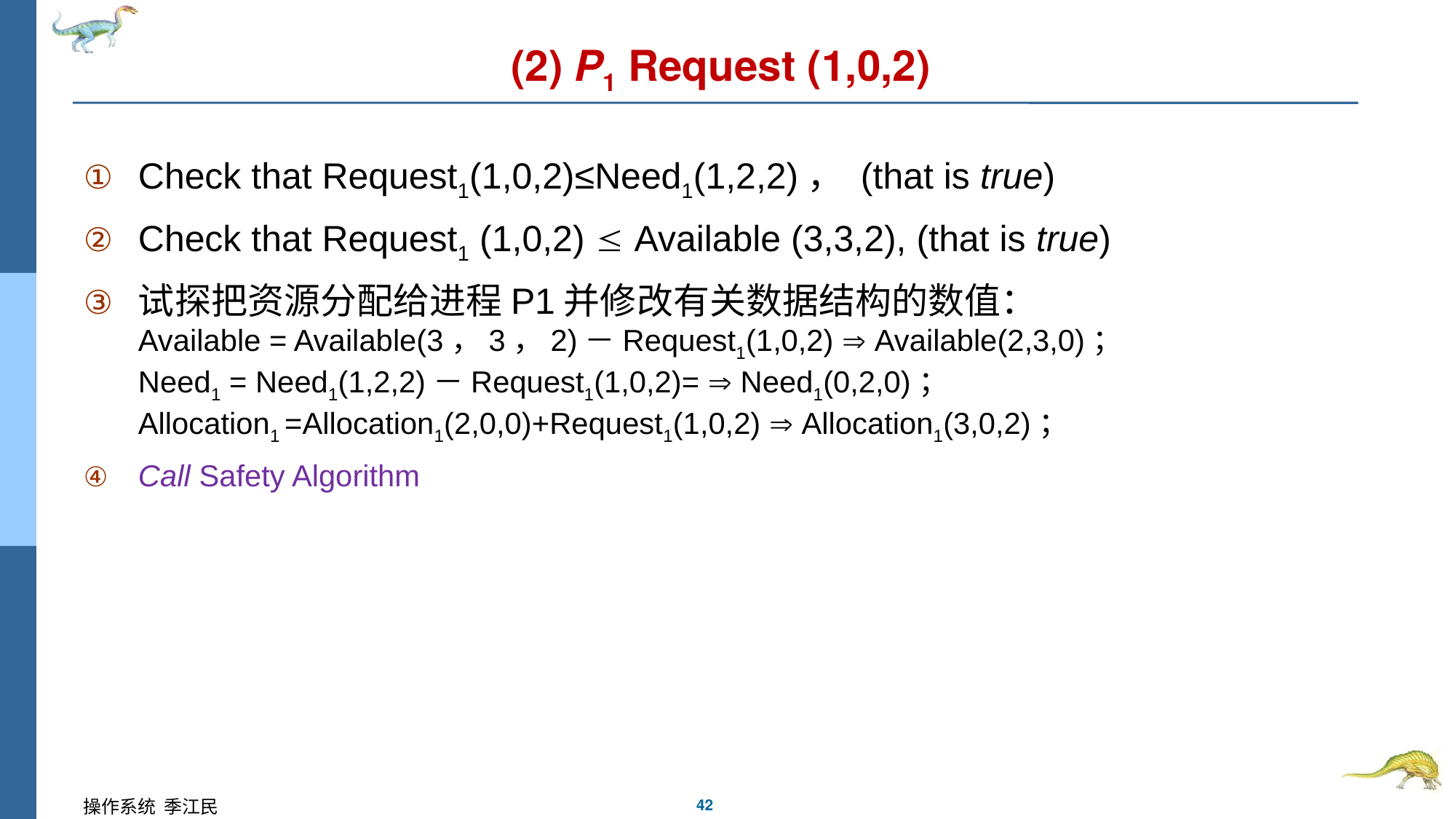

# (2) P1 Request (1,0,2)
Check that Request1(1,0,2)≤Need1(1,2,2)， (that is true)
Check that Request1 (1,0,2) ≤ Available (3,3,2), (that is true)
试探把资源分配给进程P1并修改有关数据结构的数值：
Available = Available(3，3，2)－Request1(1,0,2) ⇒ Available(2,3,0)；
Need1 = Need1(1,2,2)－Request1(1,0,2)= ⇒ Need1(0,2,0)；
Allocation1 =Allocation1(2,0,0)+Request1(1,0,2) ⇒ Allocation1(3,0,2)；
Call Safety Algorithm